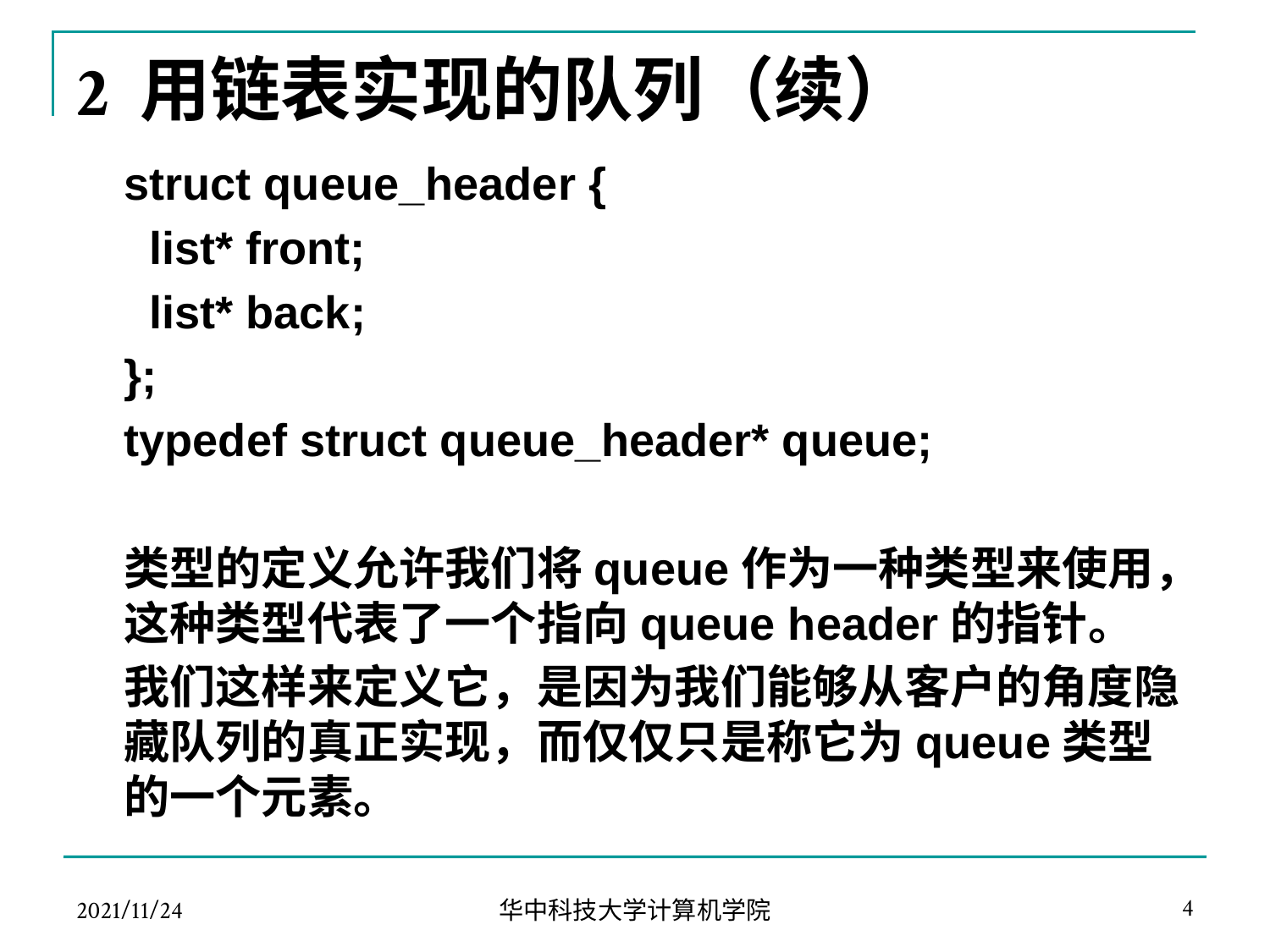

# 2 用链表实现的队列（续）
	struct queue_header {
	  list* front;
	  list* back;
	};
	typedef struct queue_header* queue;

	类型的定义允许我们将queue作为一种类型来使用，这种类型代表了一个指向queue header的指针。
	我们这样来定义它，是因为我们能够从客户的角度隐藏队列的真正实现，而仅仅只是称它为queue类型的一个元素。
2021/11/24
4
华中科技大学计算机学院